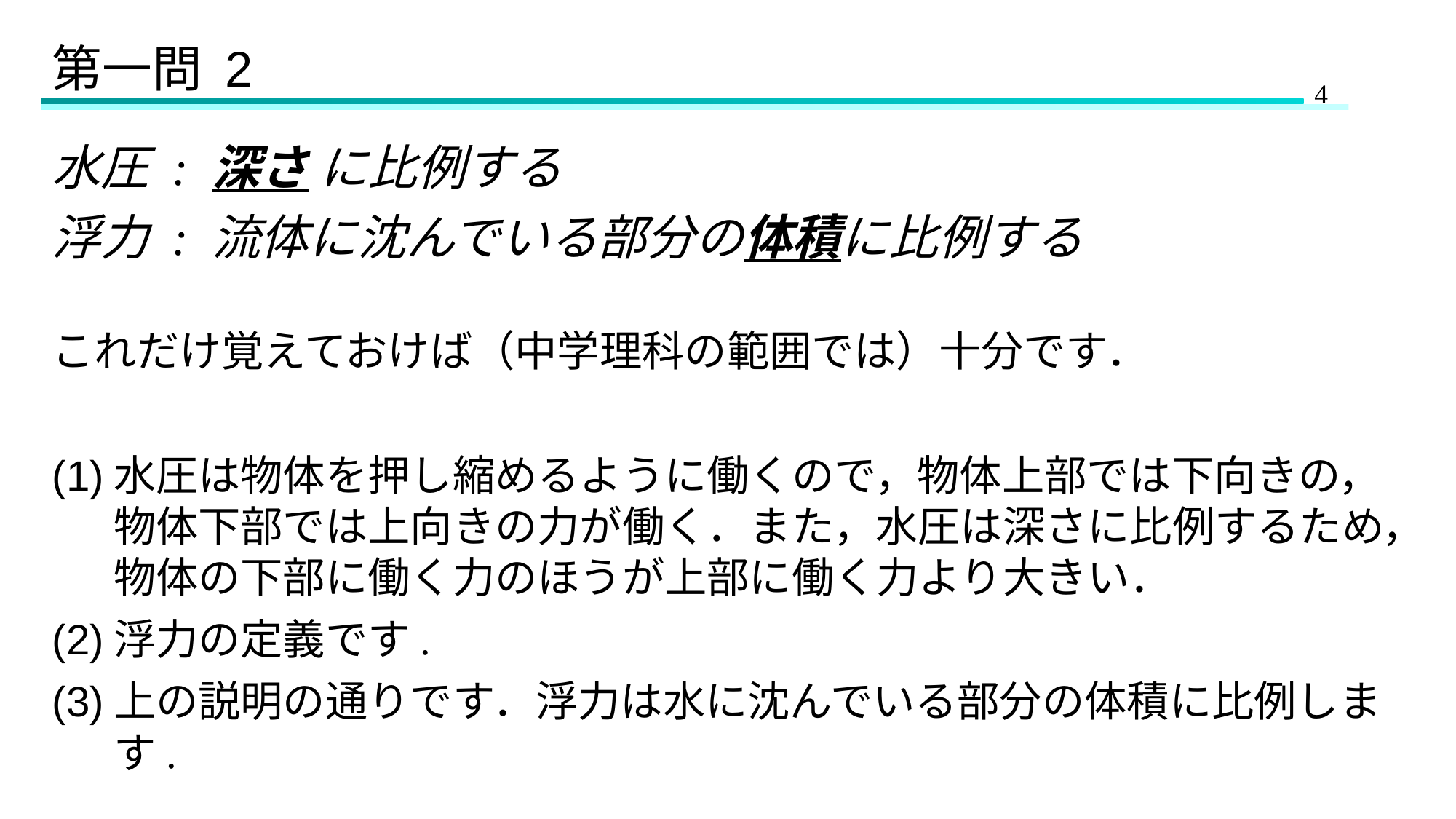

# 第一問 2
水圧 : 深さ に比例する
浮力 : 流体に沈んでいる部分の体積に比例する

これだけ覚えておけば（中学理科の範囲では）十分です．

水圧は物体を押し縮めるように働くので，物体上部では下向きの，物体下部では上向きの力が働く．また，水圧は深さに比例するため，物体の下部に働く力のほうが上部に働く力より大きい．
浮力の定義です.
上の説明の通りです．浮力は水に沈んでいる部分の体積に比例します.